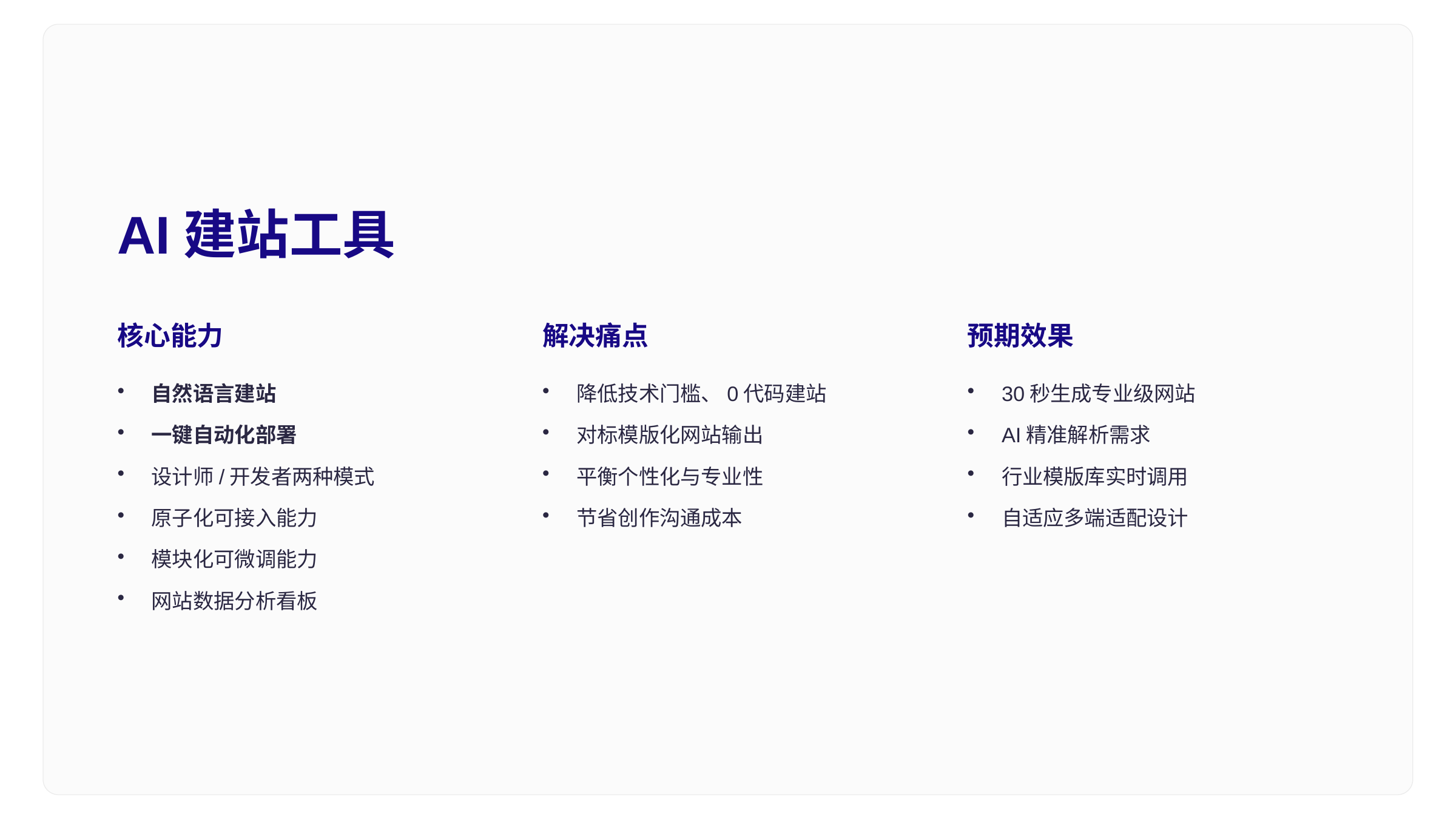

AI建站工具
核心能力
解决痛点
预期效果
自然语言建站
降低技术门槛、0代码建站
30秒生成专业级网站
一键自动化部署
对标模版化网站输出
AI精准解析需求
设计师/开发者两种模式
平衡个性化与专业性
行业模版库实时调用
原子化可接入能力
节省创作沟通成本
自适应多端适配设计
模块化可微调能力
网站数据分析看板